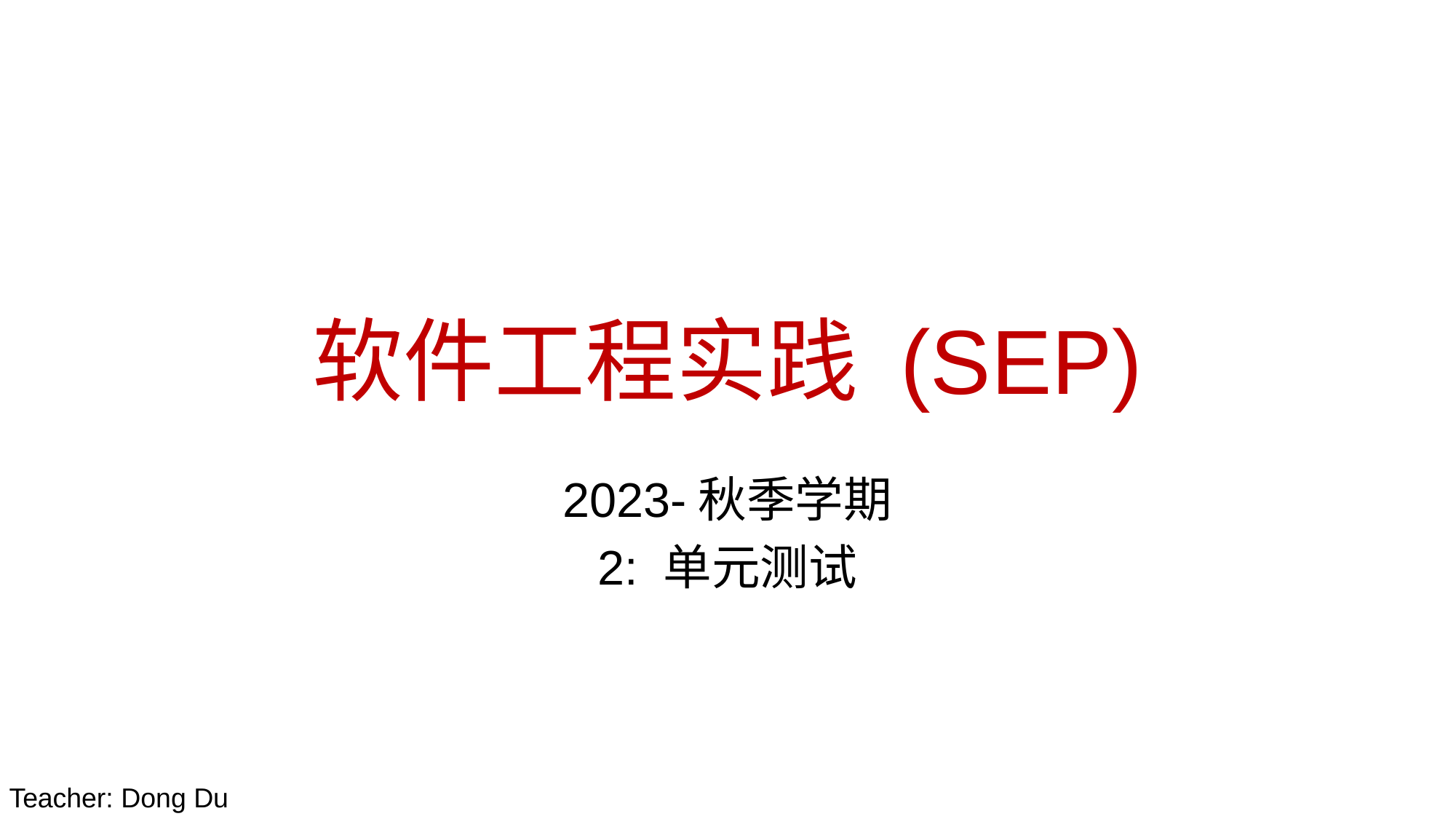

# 软件工程实践 (SEP)
2023-秋季学期
2: 单元测试
Teacher: Dong Du